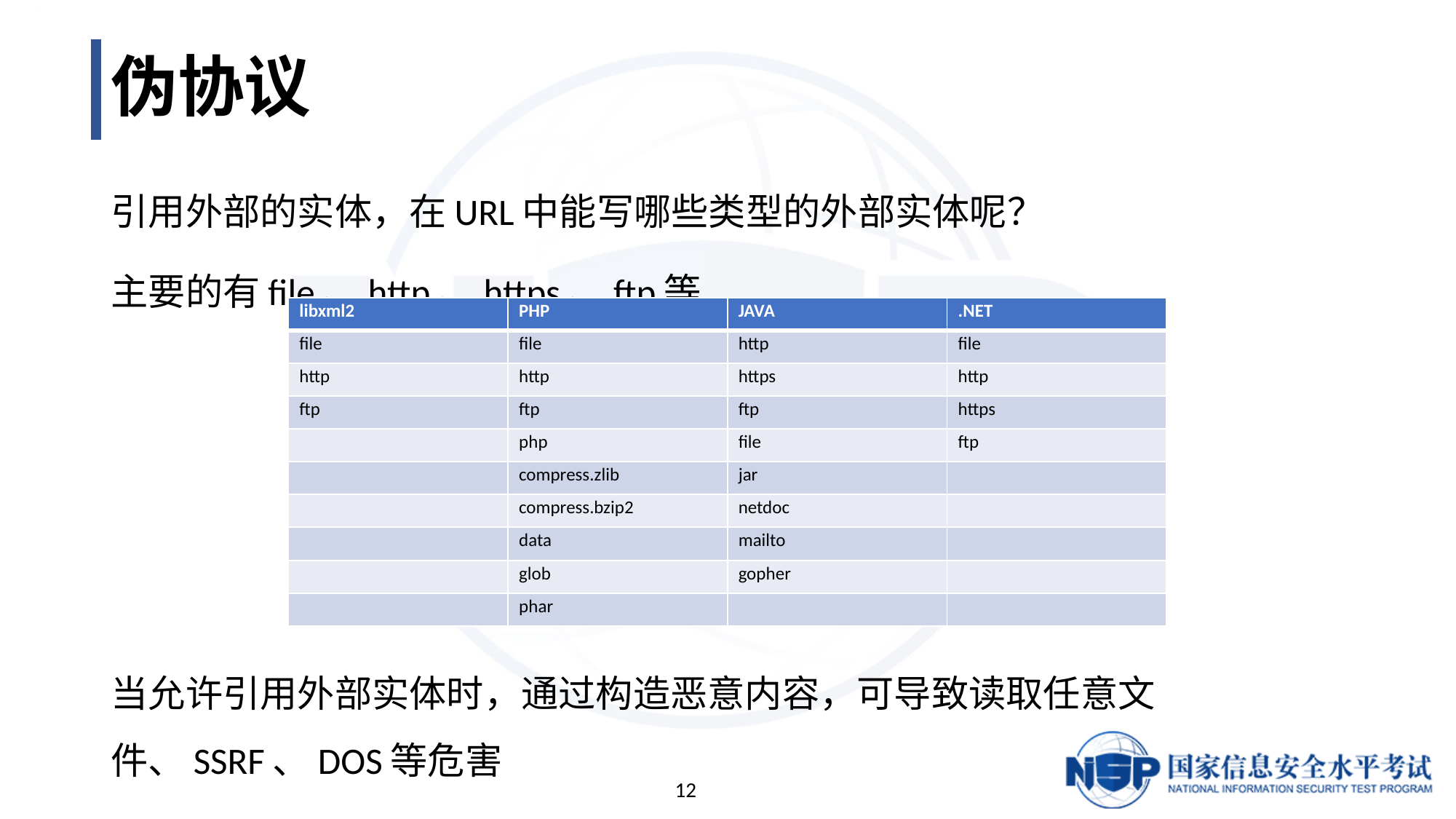

# 伪协议
引用外部的实体，在URL中能写哪些类型的外部实体呢？
主要的有file、http、https、ftp等

当允许引用外部实体时，通过构造恶意内容，可导致读取任意文件、SSRF、DOS等危害
| libxml2 | PHP | JAVA | .NET |
| --- | --- | --- | --- |
| file | file | http | file |
| http | http | https | http |
| ftp | ftp | ftp | https |
|  | php | file | ftp |
|  | compress.zlib | jar |  |
|  | compress.bzip2 | netdoc |  |
|  | data | mailto |  |
|  | glob | gopher |  |
|  | phar |  |  |